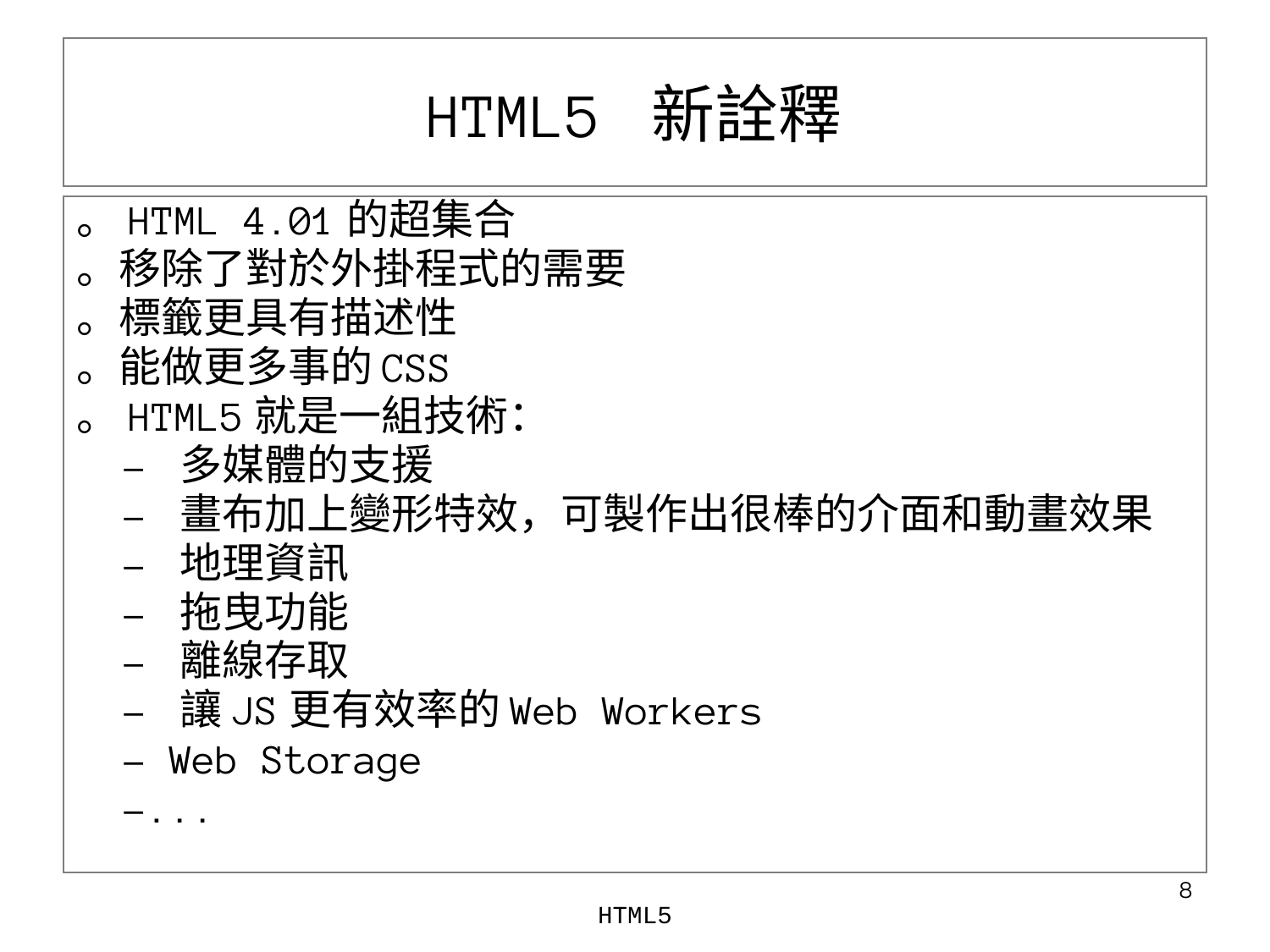

# HTML5 新詮釋
。HTML 4.01的超集合
。移除了對於外掛程式的需要
。標籤更具有描述性
。能做更多事的CSS
。HTML5就是一組技術：
	- 多媒體的支援
	- 畫布加上變形特效，可製作出很棒的介面和動畫效果
	- 地理資訊
	- 拖曳功能
	- 離線存取
	- 讓JS更有效率的Web Workers
	- Web Storage
	-...
8
HTML5